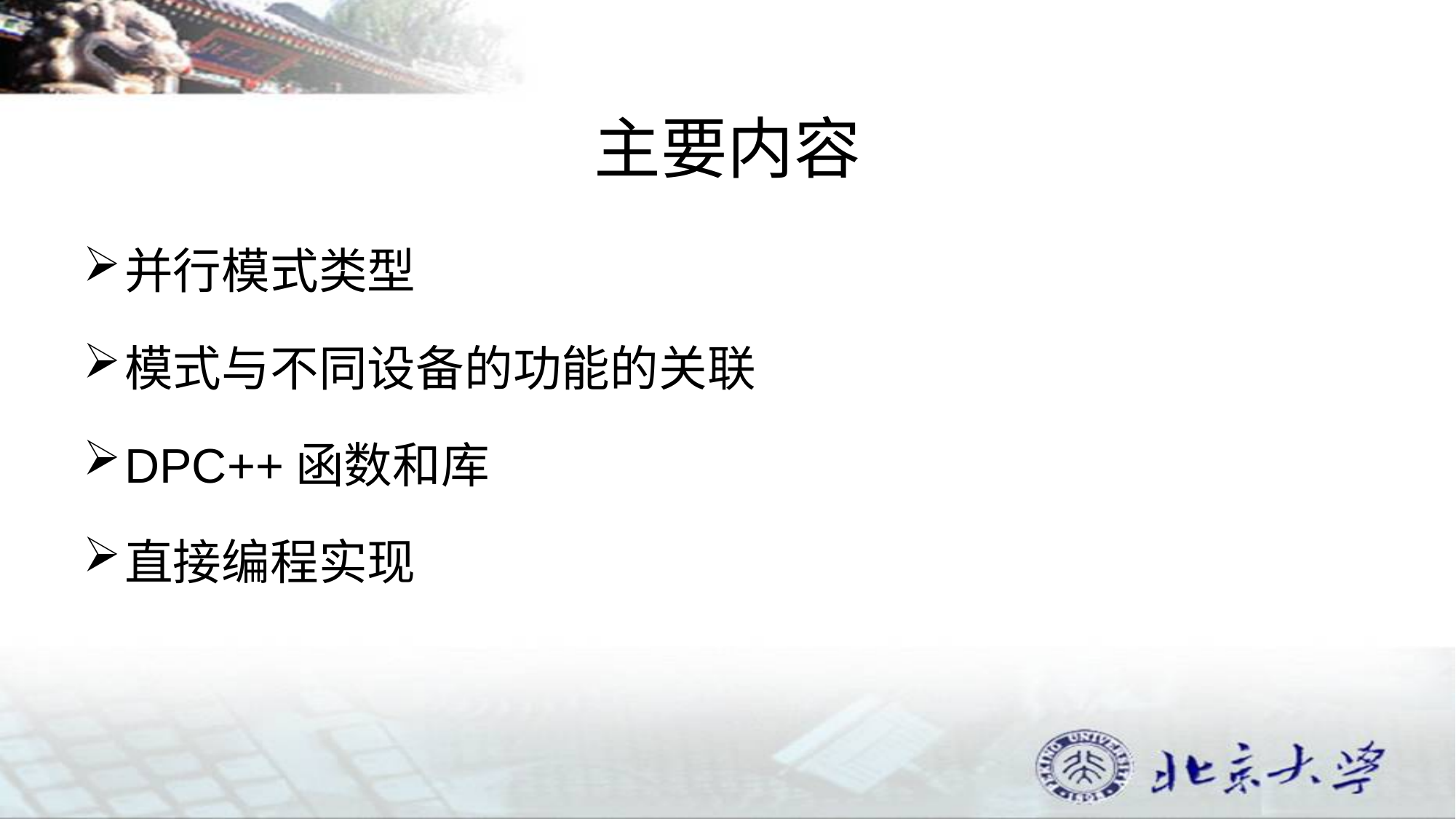

# 主要内容
并行模式类型
模式与不同设备的功能的关联
DPC++函数和库
直接编程实现